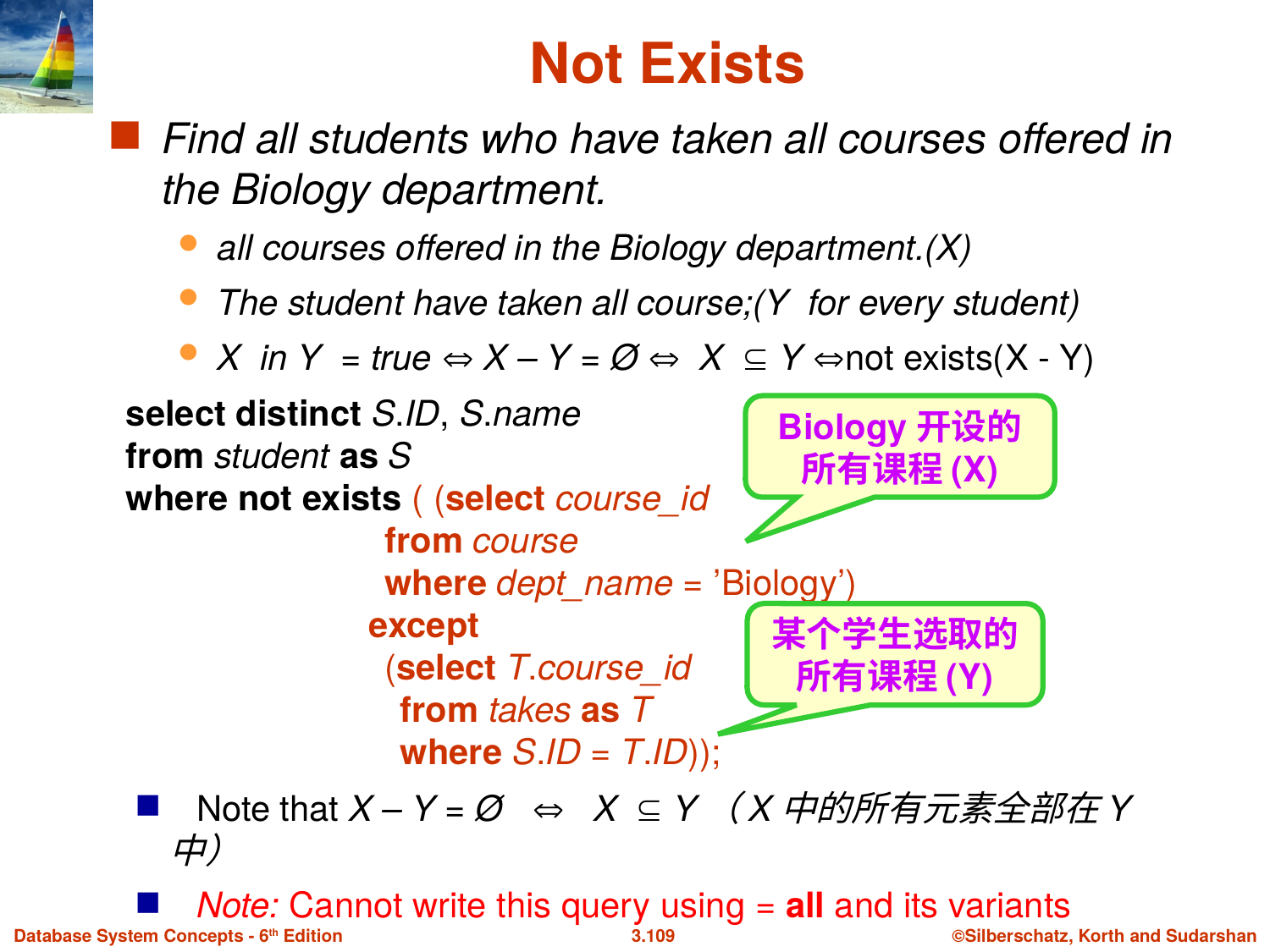

# Not Exists
Find all students who have taken all courses offered in the Biology department.
all courses offered in the Biology department.(X)
The student have taken all course;(Y  for every student)
X  in Y  = true ⇔ X – Y = Ø ⇔  X ⊆ Y ⇔not exists(X - Y)

select distinct S.ID, S.name
from student as S
where not exists ( (select course_id
                                 from course
                                 where dept_name = ’Biology’)
                               except
                                 (select T.course_id
                                   from takes as T
                                   where S.ID = T.ID));
Biology开设的所有课程(X)
某个学生选取的所有课程(Y)
   Note that X – Y = Ø   ⇔   X ⊆ Y（X中的所有元素全部在Y中）
   Note: Cannot write this query using = all and its variants